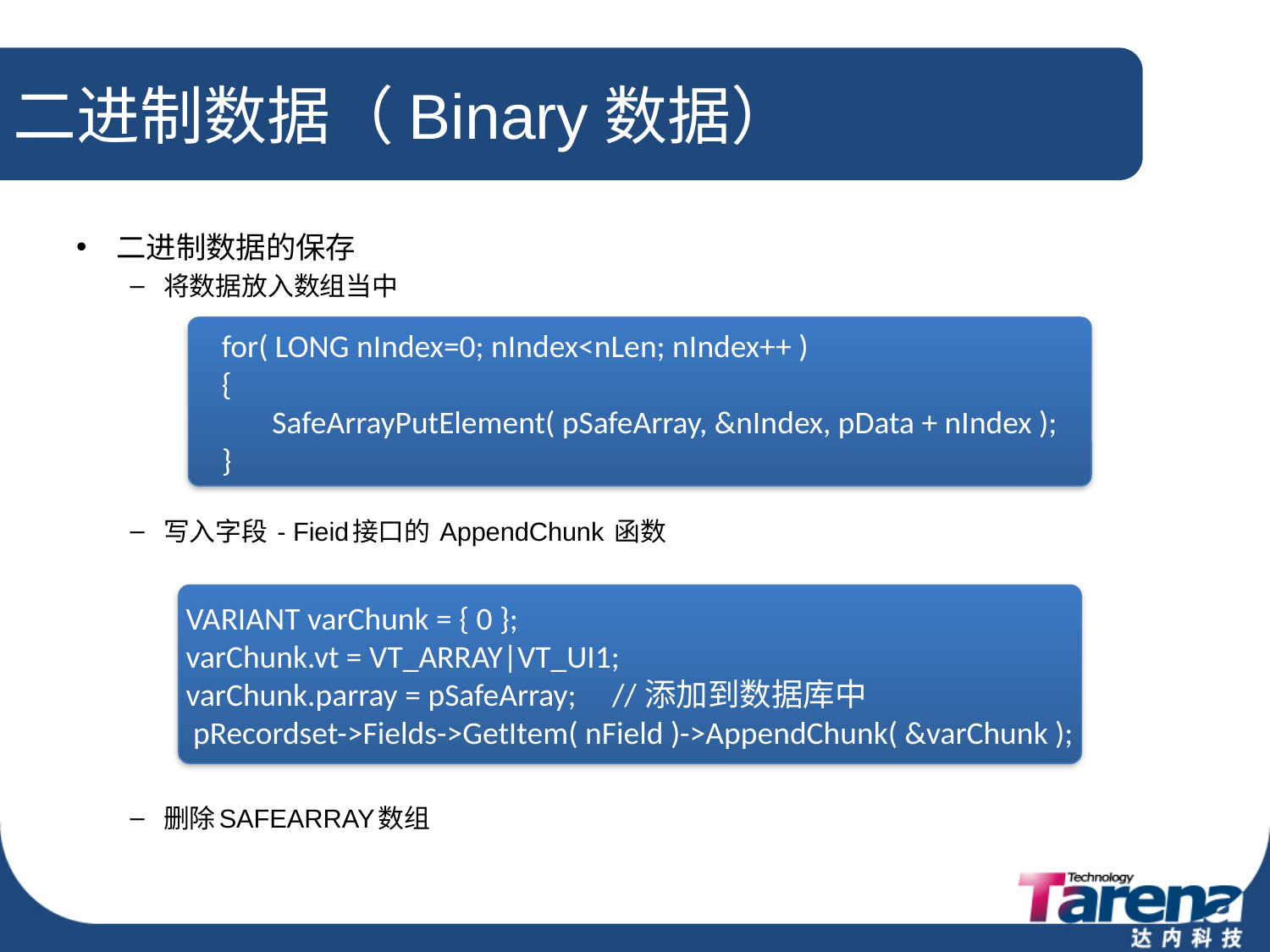

# 二进制数据（Binary数据）
二进制数据的保存
将数据放入数组当中

写入字段 - Fieid接口的 AppendChunk 函数

删除SAFEARRAY数组
for( LONG nIndex=0; nIndex<nLen; nIndex++ )
{
       SafeArrayPutElement( pSafeArray, &nIndex, pData + nIndex );
}
VARIANT varChunk = { 0 };
varChunk.vt = VT_ARRAY|VT_UI1;
varChunk.parray = pSafeArray;     //添加到数据库中
 pRecordset->Fields->GetItem( nField )->AppendChunk( &varChunk );